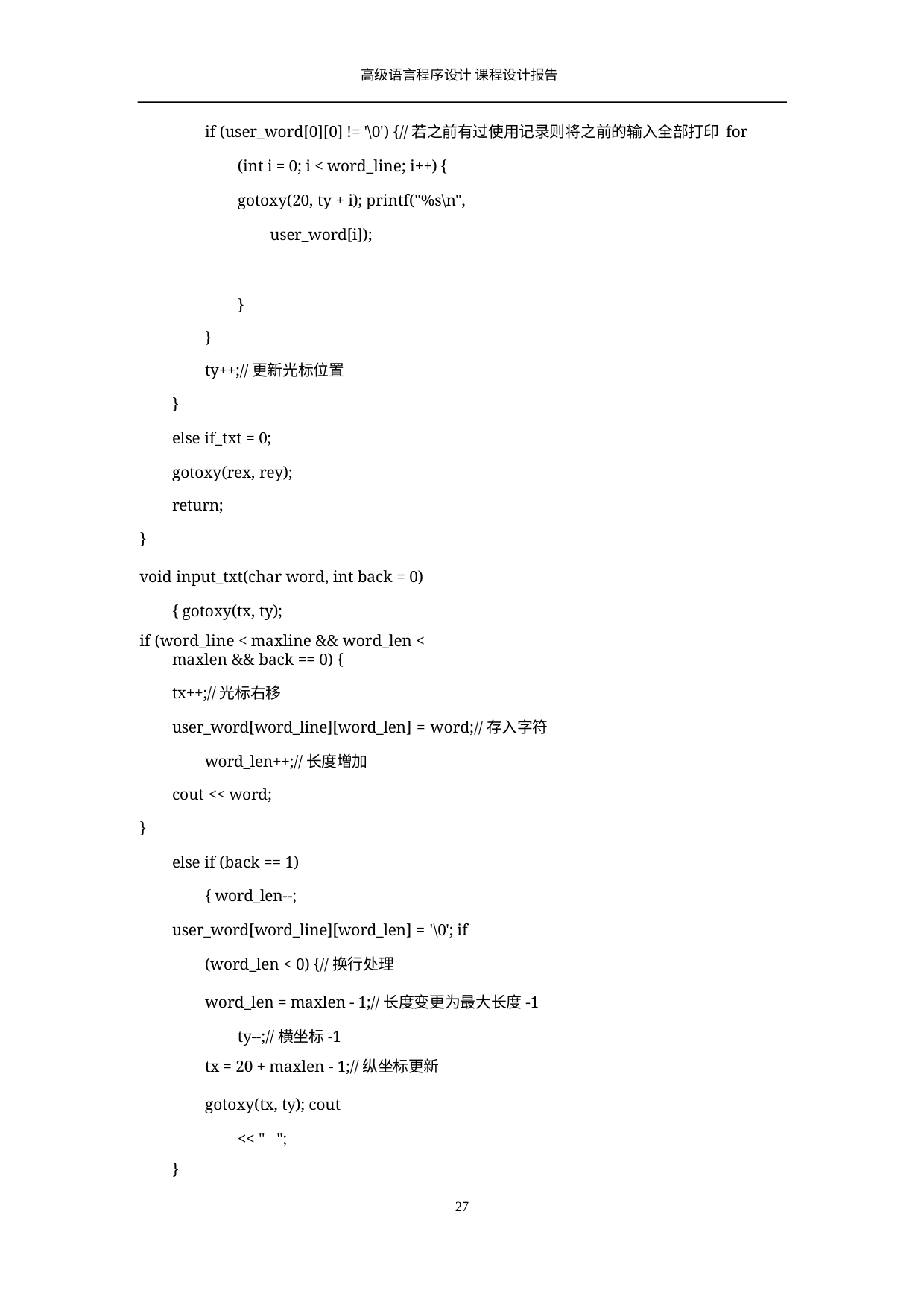

高级语言程序设计 课程设计报告

if (user_word[0][0] != '\0') {//若之前有过使用记录则将之前的输入全部打印 for (int i = 0; i < word_line; i++) {
gotoxy(20, ty + i); printf("%s\n", user_word[i]);
}

}

ty++;//更新光标位置

}
else if_txt = 0; gotoxy(rex, rey);

return;

}
void input_txt(char word, int back = 0) { gotoxy(tx, ty);
if (word_line < maxline && word_len < maxlen && back == 0) {

tx++;//光标右移
user_word[word_line][word_len] = word;//存入字符 word_len++;//长度增加

cout << word;

}
else if (back == 1) { word_len--;
user_word[word_line][word_len] = '\0'; if (word_len < 0) {//换行处理
word_len = maxlen - 1;//长度变更为最大长度-1 ty--;//横坐标-1
tx = 20 + maxlen - 1;//纵坐标更新
gotoxy(tx, ty); cout << " ";
}
27